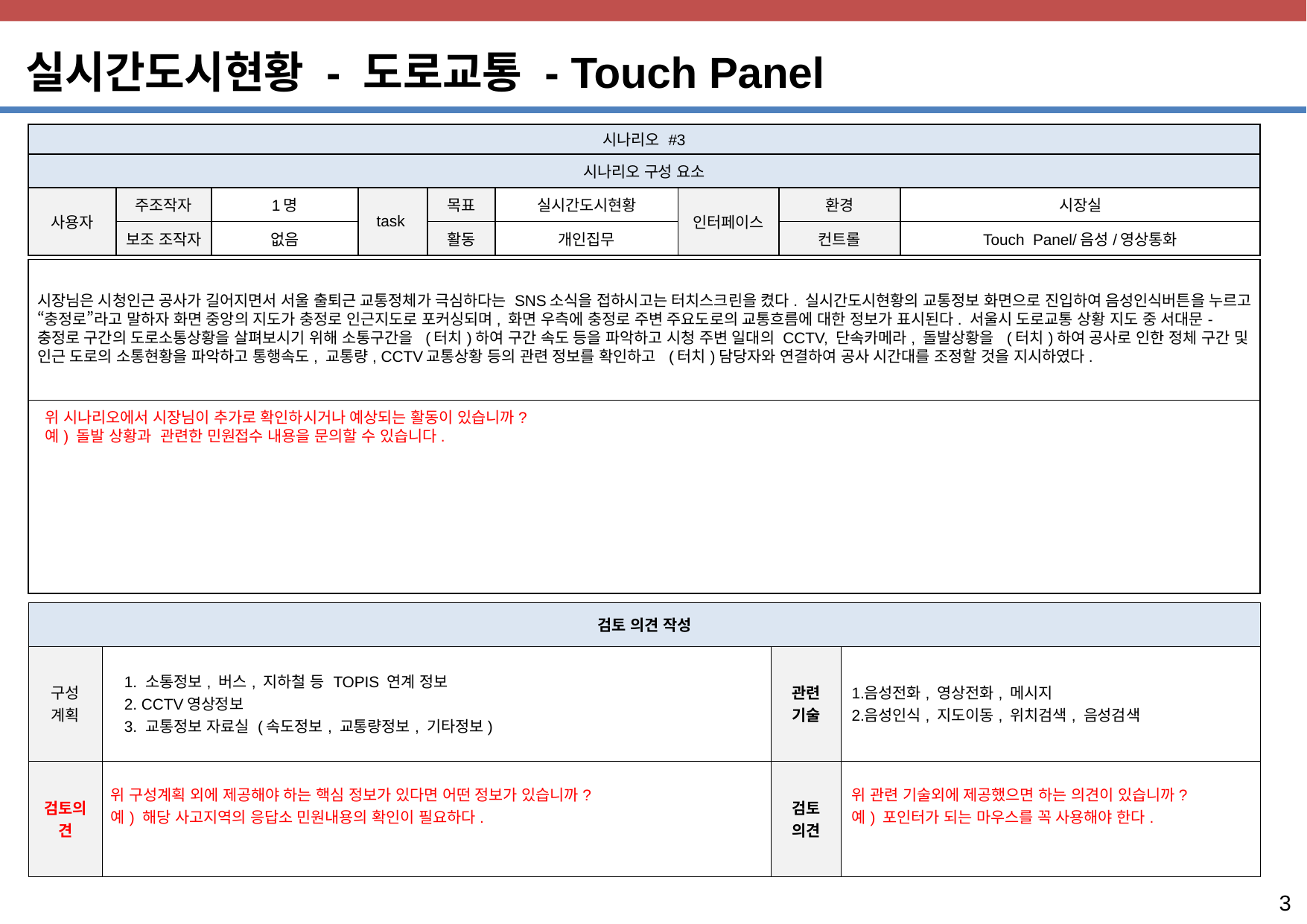

실시간도시현황 - 도로교통 - Touch Panel
| 시나리오 #3 |  |  |  |  |  |  |  |  |
| --- | --- | --- | --- | --- | --- | --- | --- | --- |
| 시나리오 구성 요소 |  |  |  |  |  |  |  |  |
| 사용자 | 주조작자 | 1명 | task | 목표 | 실시간도시현황 | 인터페이스 | 환경 | 시장실 |
|  | 보조 조작자 | 없음 |  | 활동 | 개인집무 |  | 컨트롤 | Touch Panel/음성/영상통화 |
| 시장님은 시청인근 공사가 길어지면서 서울 출퇴근 교통정체가 극심하다는 SNS소식을 접하시고는 터치스크린을 켰다. 실시간도시현황의 교통정보 화면으로 진입하여 음성인식버튼을 누르고 “충정로”라고 말하자 화면 중앙의 지도가 충정로 인근지도로 포커싱되며, 화면 우측에 충정로 주변 주요도로의 교통흐름에 대한 정보가 표시된다. 서울시 도로교통 상황 지도 중 서대문-충정로 구간의 도로소통상황을 살펴보시기 위해 소통구간을 (터치)하여 구간 속도 등을 파악하고 시청 주변 일대의 CCTV, 단속카메라, 돌발상황을 (터치)하여 공사로 인한 정체 구간 및 인근 도로의 소통현황을 파악하고 통행속도, 교통량, CCTV교통상황 등의 관련 정보를 확인하고 (터치)담당자와 연결하여 공사 시간대를 조정할 것을 지시하였다. |
| --- |
| 위 시나리오에서 시장님이 추가로 확인하시거나 예상되는 활동이 있습니까? 예) 돌발 상황과 관련한 민원접수 내용을 문의할 수 있습니다. |
| 검토 의견 작성 |  |  |  |
| --- | --- | --- | --- |
| 구성 계획 | 소통정보, 버스, 지하철 등 TOPIS 연계 정보 CCTV영상정보 교통정보 자료실 (속도정보, 교통량정보, 기타정보) | 관련 기술 | 음성전화, 영상전화, 메시지 음성인식, 지도이동, 위치검색, 음성검색 |
| 검토의견 | 위 구성계획 외에 제공해야 하는 핵심 정보가 있다면 어떤 정보가 있습니까? 예) 해당 사고지역의 응답소 민원내용의 확인이 필요하다. | 검토 의견 | 위 관련 기술외에 제공했으면 하는 의견이 있습니까? 예) 포인터가 되는 마우스를 꼭 사용해야 한다. |